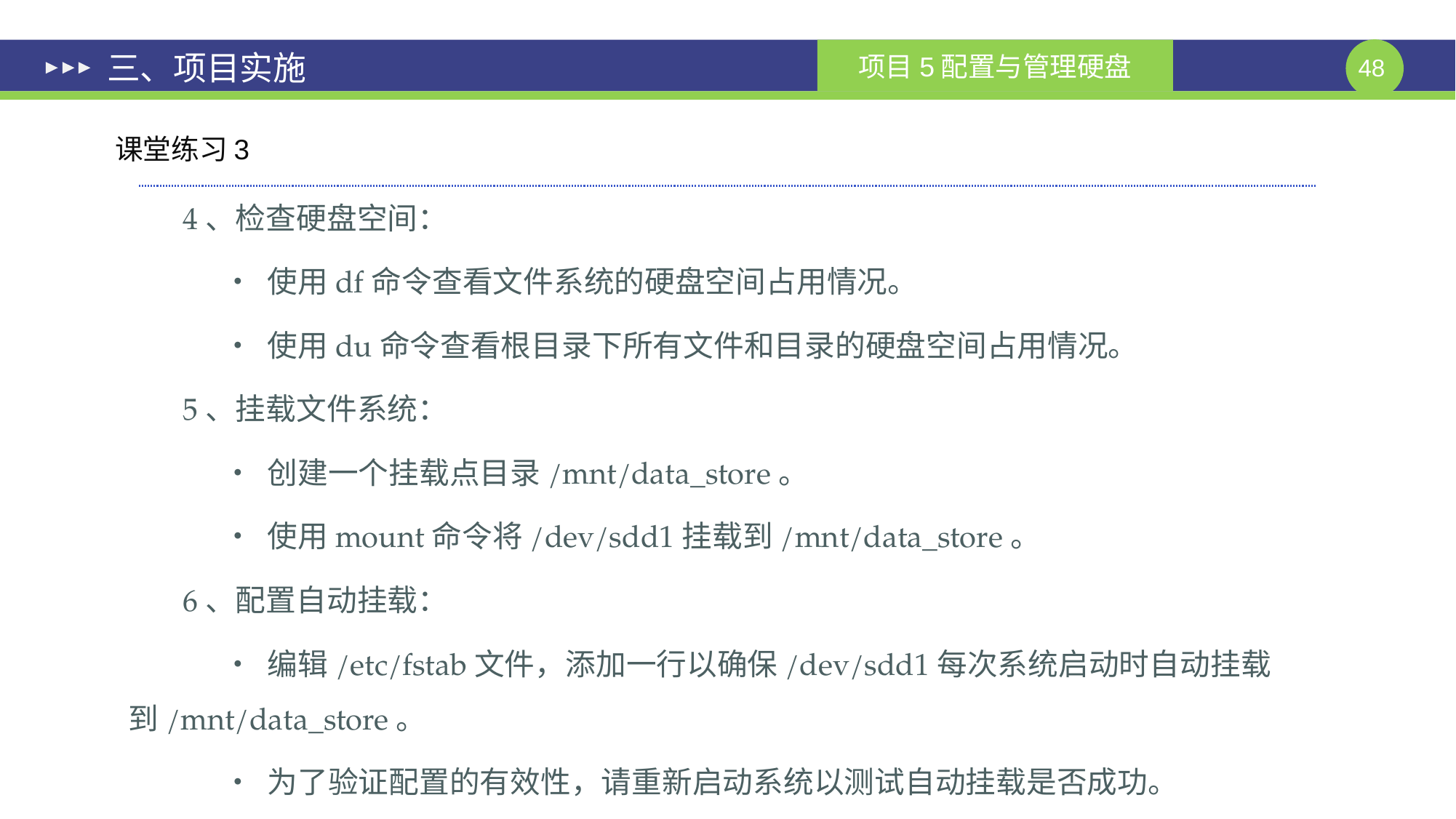

# 三、项目实施
课堂练习3
4、检查硬盘空间：
      • 使用df命令查看文件系统的硬盘空间占用情况。
      • 使用du命令查看根目录下所有文件和目录的硬盘空间占用情况。
5、挂载文件系统：
      • 创建一个挂载点目录/mnt/data_store。
      • 使用mount命令将/dev/sdd1挂载到/mnt/data_store。
6、配置自动挂载：
      • 编辑/etc/fstab文件，添加一行以确保/dev/sdd1每次系统启动时自动挂载到/mnt/data_store。
      • 为了验证配置的有效性，请重新启动系统以测试自动挂载是否成功。